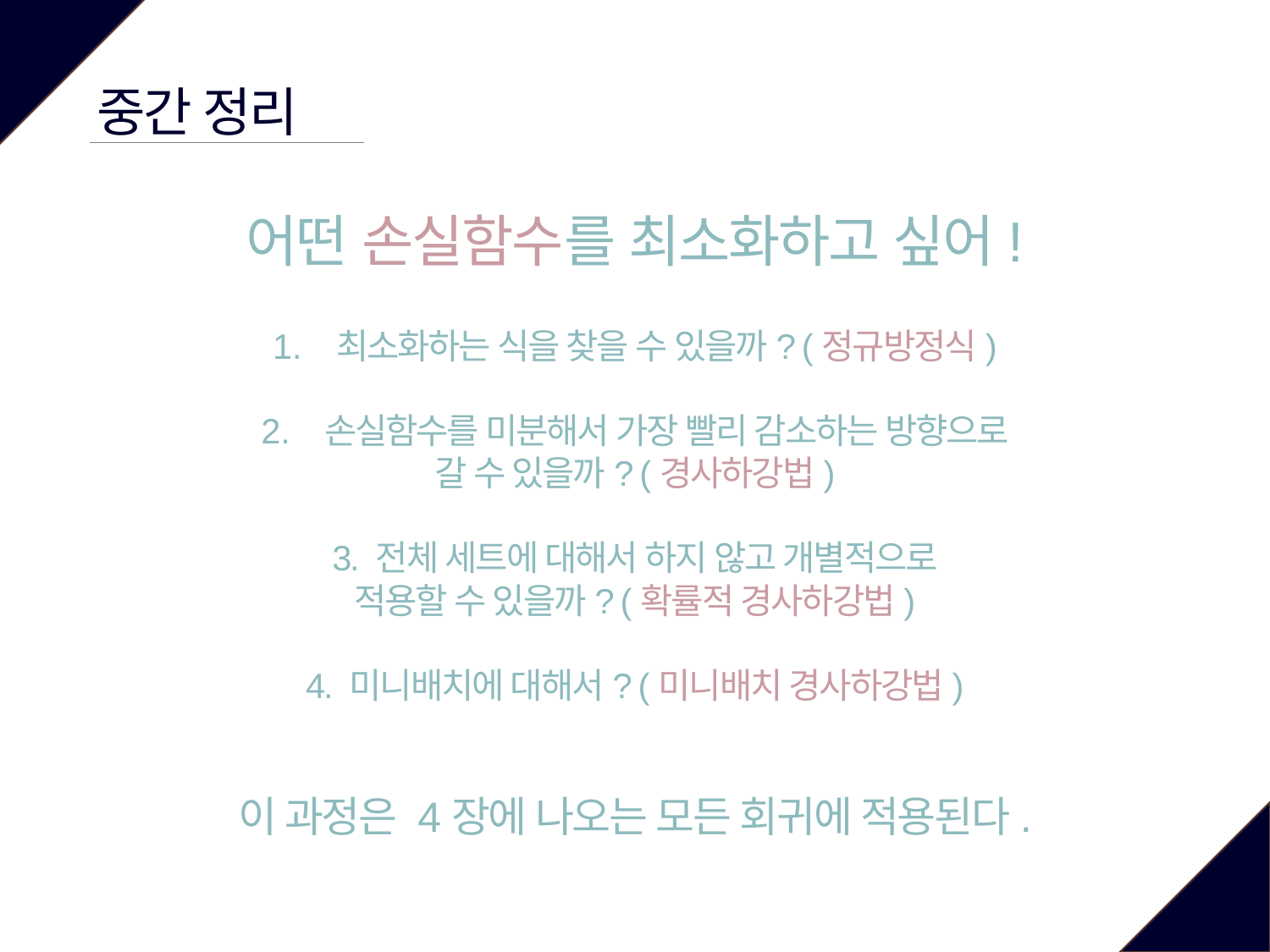

중간 정리
어떤 손실함수를 최소화하고 싶어!

최소화하는 식을 찾을 수 있을까? (정규방정식)

손실함수를 미분해서 가장 빨리 감소하는 방향으로
갈 수 있을까? (경사하강법)

3. 전체 세트에 대해서 하지 않고 개별적으로
적용할 수 있을까? (확률적 경사하강법)

4. 미니배치에 대해서? (미니배치 경사하강법)

이 과정은 4장에 나오는 모든 회귀에 적용된다.